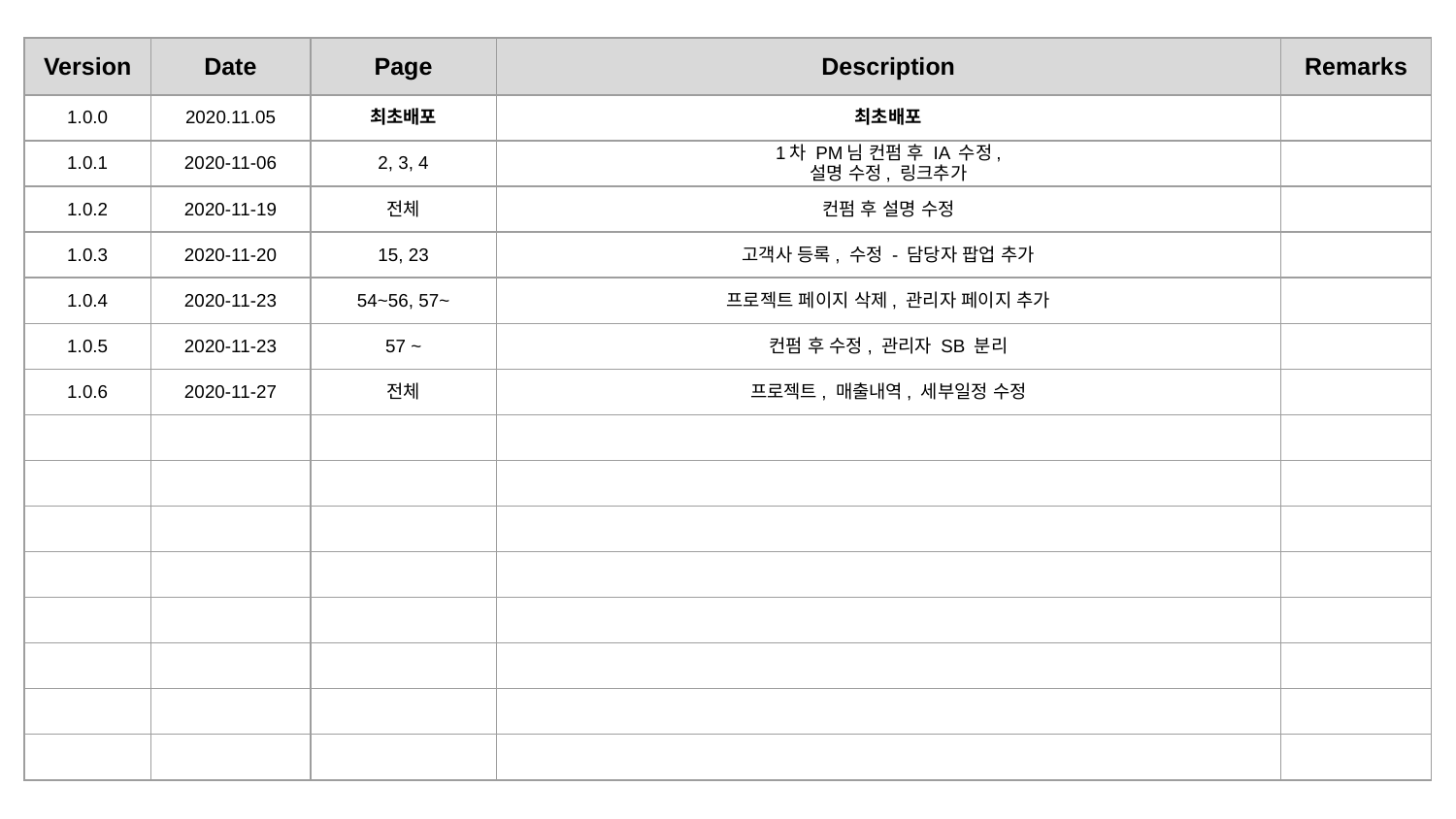

| Version | Date | Page | Description | Remarks |
| --- | --- | --- | --- | --- |
| 1.0.0 | 2020.11.05 | 최초배포 | 최초배포 |  |
| 1.0.1 | 2020-11-06 | 2, 3, 4 | 1차 PM님 컨펌 후 IA 수정, 설명 수정, 링크추가 |  |
| 1.0.2 | 2020-11-19 | 전체 | 컨펌 후 설명 수정 |  |
| 1.0.3 | 2020-11-20 | 15, 23 | 고객사 등록, 수정 - 담당자 팝업 추가 |  |
| 1.0.4 | 2020-11-23 | 54~56, 57~ | 프로젝트 페이지 삭제, 관리자 페이지 추가 |  |
| 1.0.5 | 2020-11-23 | 57 ~ | 컨펌 후 수정, 관리자 SB 분리 |  |
| 1.0.6 | 2020-11-27 | 전체 | 프로젝트, 매출내역, 세부일정 수정 |  |
|  |  |  |  |  |
|  |  |  |  |  |
|  |  |  |  |  |
|  |  |  |  |  |
|  |  |  |  |  |
|  |  |  |  |  |
|  |  |  |  |  |
|  |  |  |  |  |